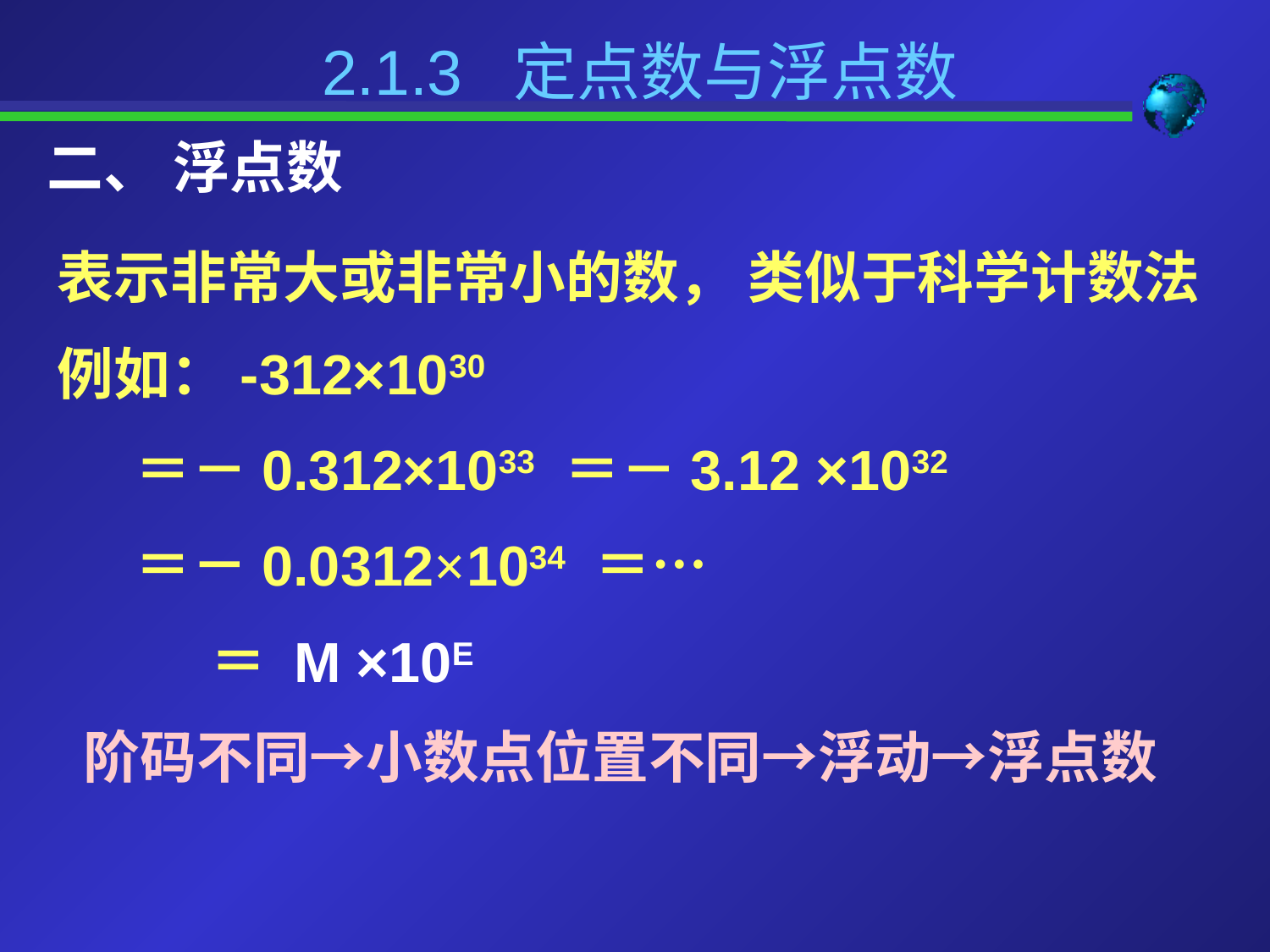

2.1.3  定点数与浮点数
二、 浮点数
表示非常大或非常小的数， 类似于科学计数法
例如：-312×1030
     ＝－0.312×1033 ＝－3.12 ×1032
     ＝－0.0312×1034 ＝…
	 ＝ M ×10E
 阶码不同→小数点位置不同→浮动→浮点数